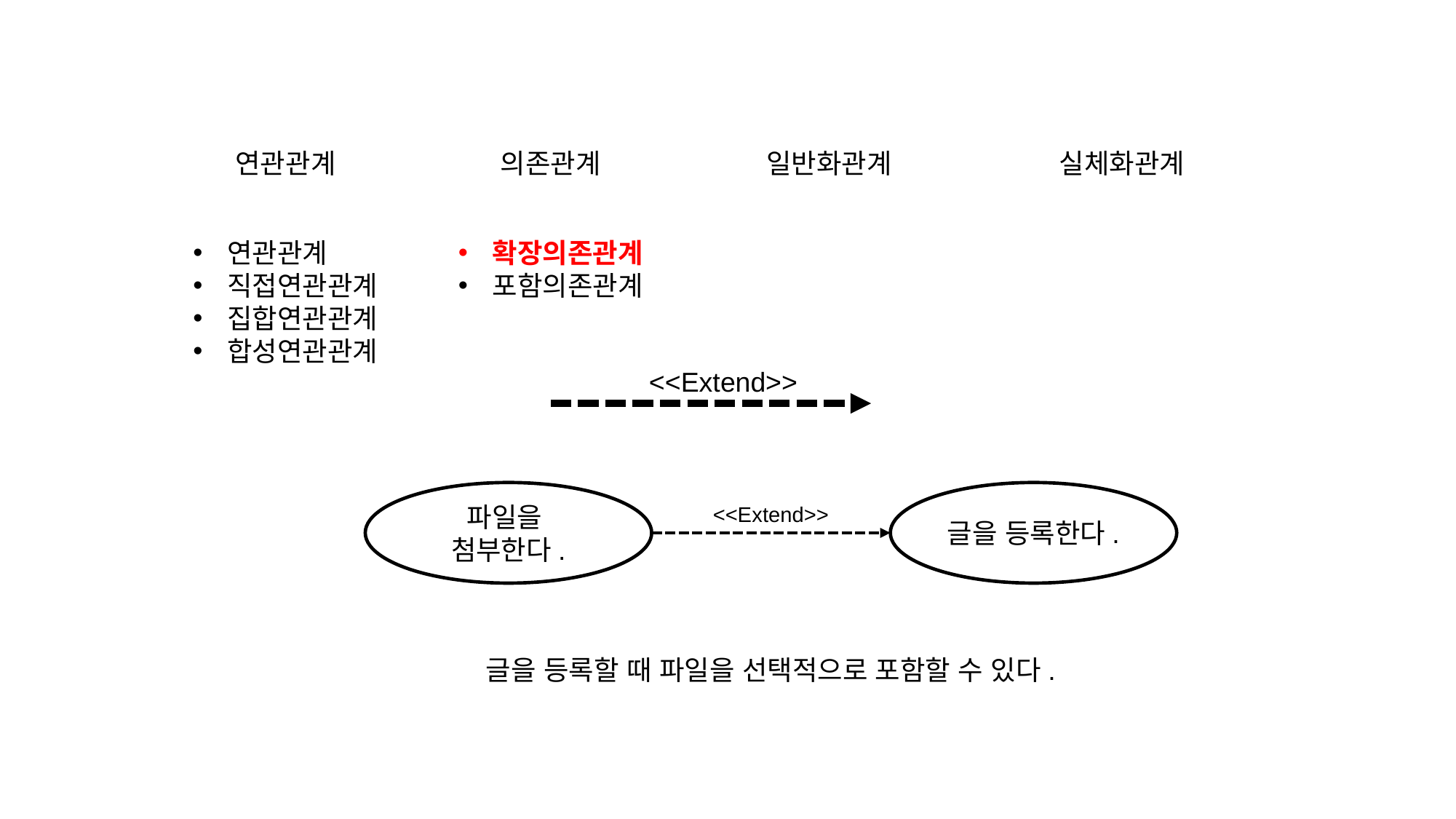

연관관계
의존관계
일반화관계
실체화관계
확장의존관계
포함의존관계
연관관계
직접연관관계
집합연관관계
합성연관관계
<<Extend>>
파일을
첨부한다.
글을 등록한다.
<<Extend>>
글을 등록할 때 파일을 선택적으로 포함할 수 있다.